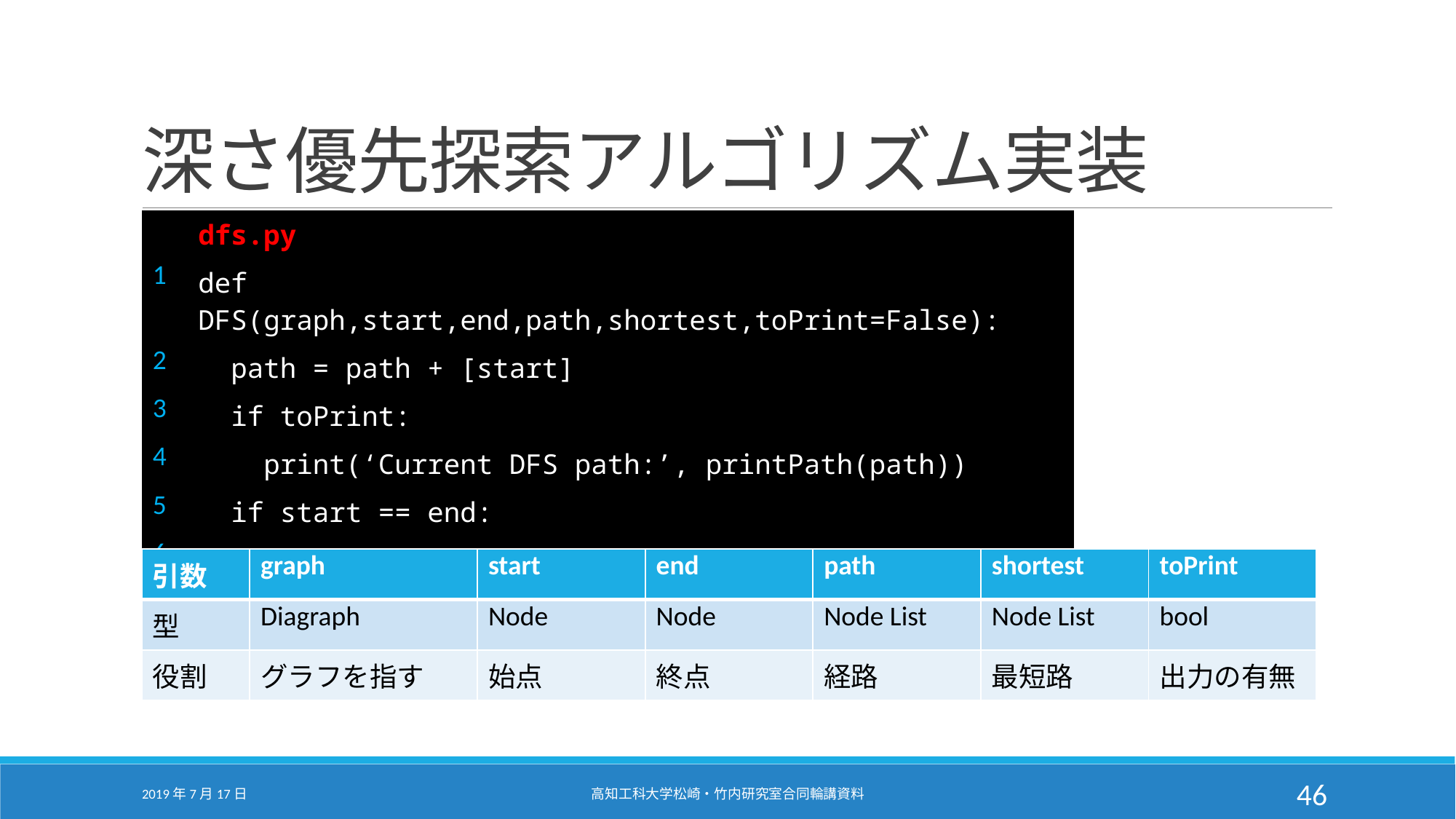

# 深さ優先探索アルゴリズム実装
|  | dfs.py |
| --- | --- |
| 1 | def DFS(graph,start,end,path,shortest,toPrint=False): |
| 2 | path = path + [start] |
| 3 | if toPrint: |
| 4 | print(‘Current DFS path:’, printPath(path)) |
| 5 | if start == end: |
| 6 | return path |
| 引数 | graph | start | end | path | shortest | toPrint |
| --- | --- | --- | --- | --- | --- | --- |
| 型 | Diagraph | Node | Node | Node List | Node List | bool |
| 役割 | グラフを指す | 始点 | 終点 | 経路 | 最短路 | 出力の有無 |
2019年7月17日
高知工科大学松崎・竹内研究室合同輪講資料
46